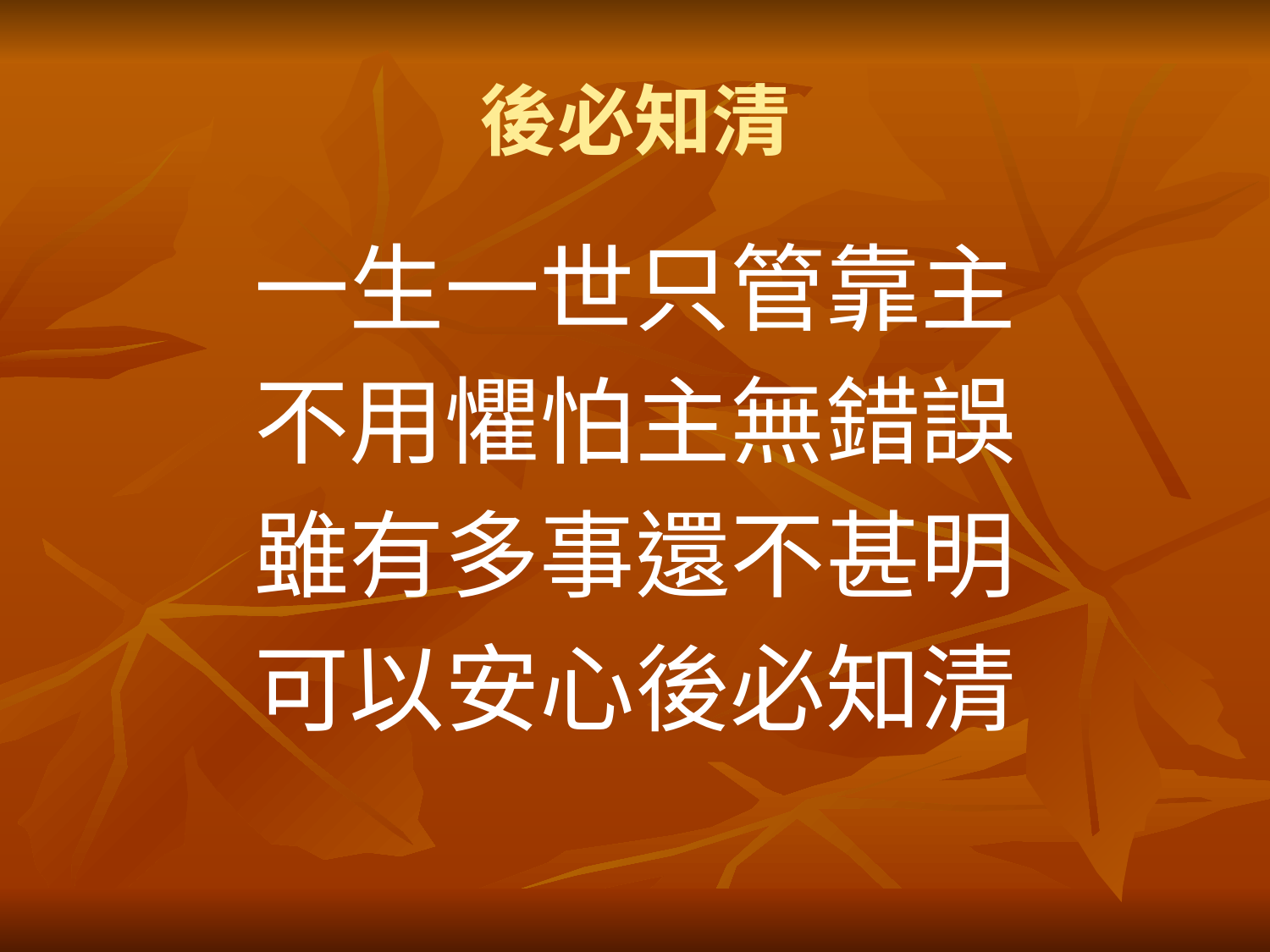

# 後必知清
一生一世只管靠主
不用懼怕主無錯誤
雖有多事還不甚明
可以安心後必知清